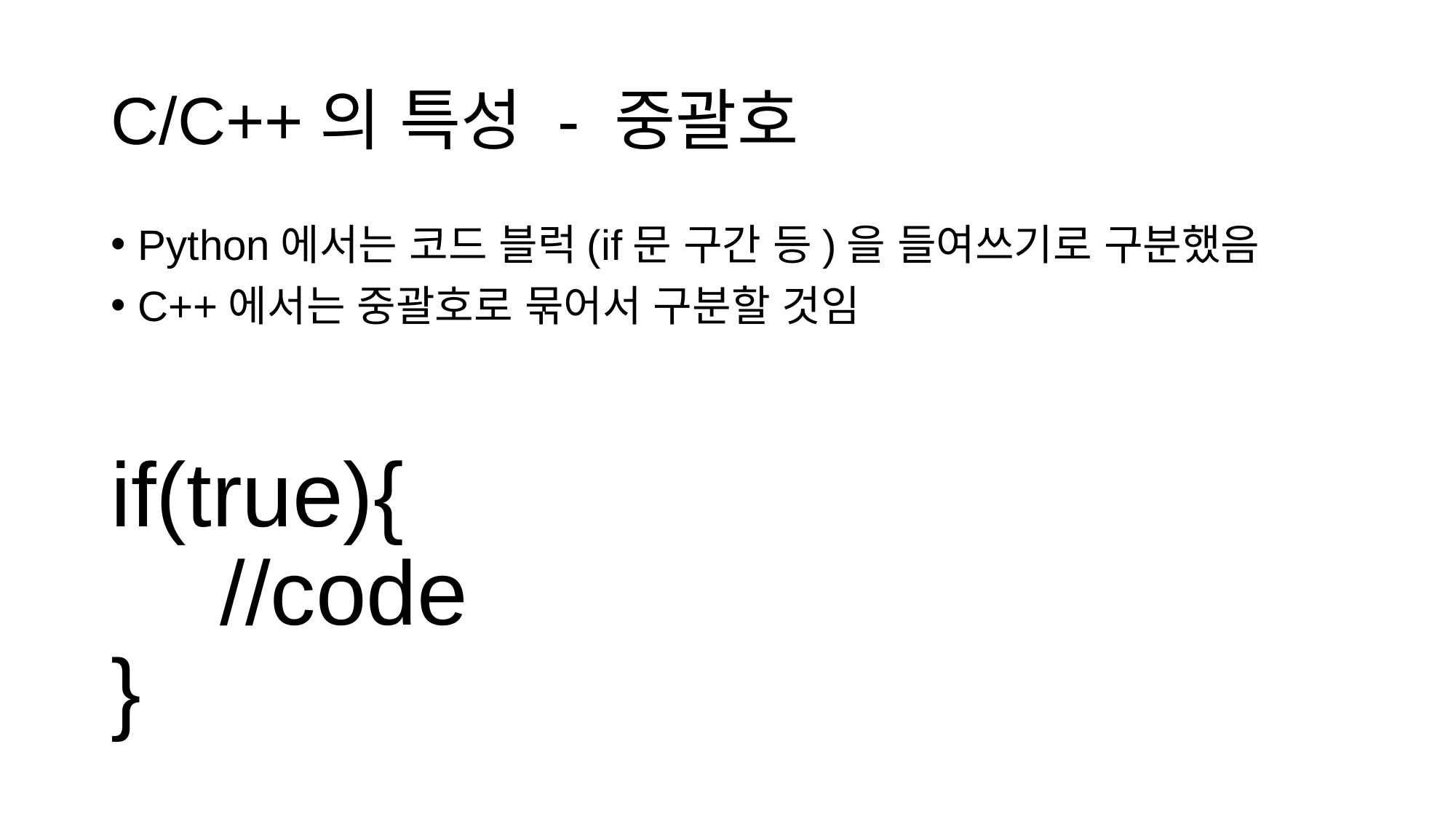

# C/C++의 특성 - 중괄호
Python에서는 코드 블럭(if문 구간 등)을 들여쓰기로 구분했음
C++에서는 중괄호로 묶어서 구분할 것임

if(true){
	//code
}